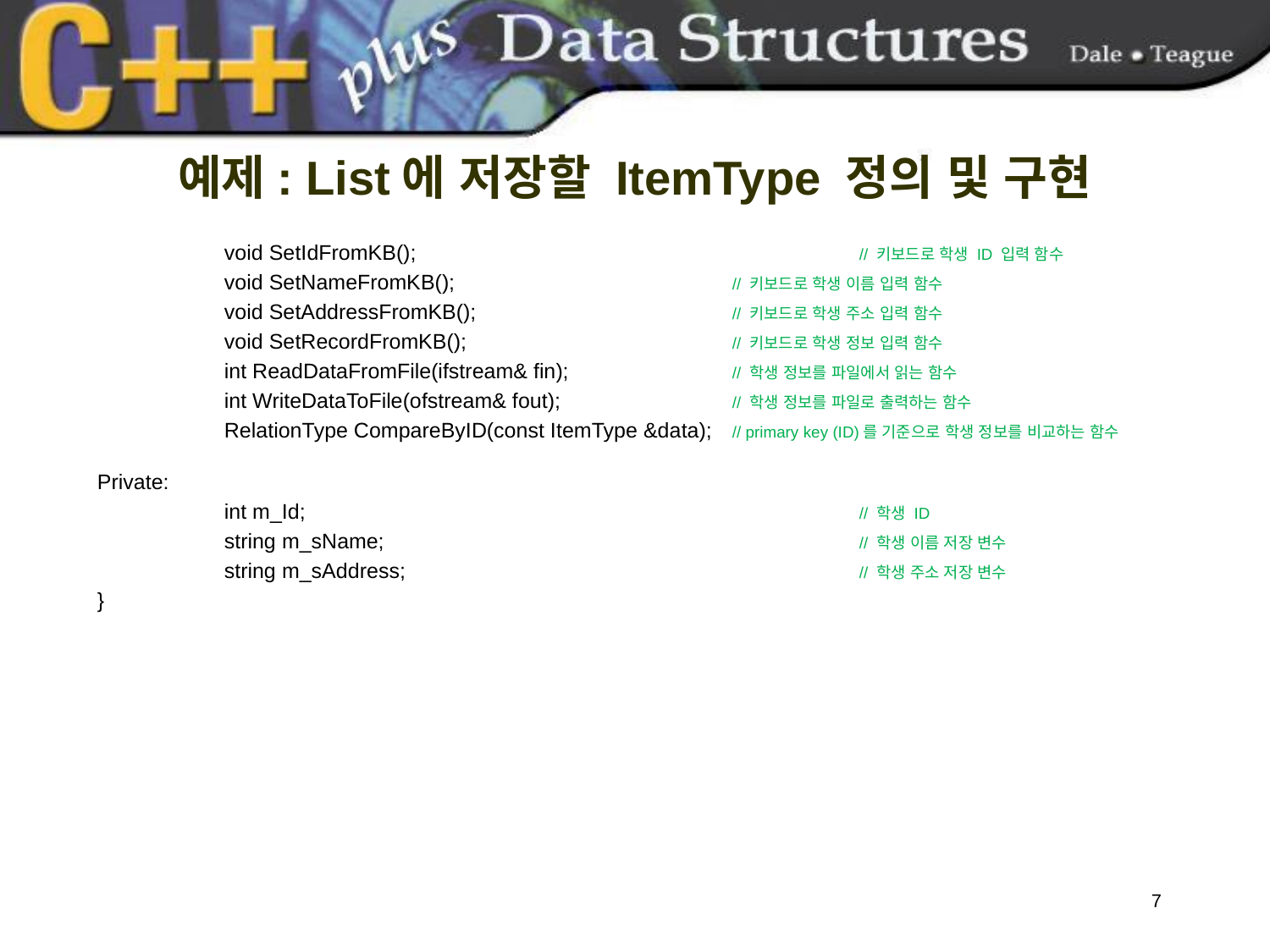

# 예제: List에 저장할 ItemType 정의 및 구현
	void SetIdFromKB();				// 키보드로 학생 ID 입력 함수
	void SetNameFromKB();			// 키보드로 학생 이름 입력 함수
	void SetAddressFromKB();			// 키보드로 학생 주소 입력 함수
	void SetRecordFromKB();			// 키보드로 학생 정보 입력 함수
	int ReadDataFromFile(ifstream& fin);		// 학생 정보를 파일에서 읽는 함수
	int WriteDataToFile(ofstream& fout);		// 학생 정보를 파일로 출력하는 함수
	RelationType CompareByID(const ItemType &data);	// primary key (ID)를 기준으로 학생 정보를 비교하는 함수

Private:
	int m_Id;					// 학생 ID
	string m_sName;				// 학생 이름 저장 변수
	string m_sAddress;				// 학생 주소 저장 변수
}